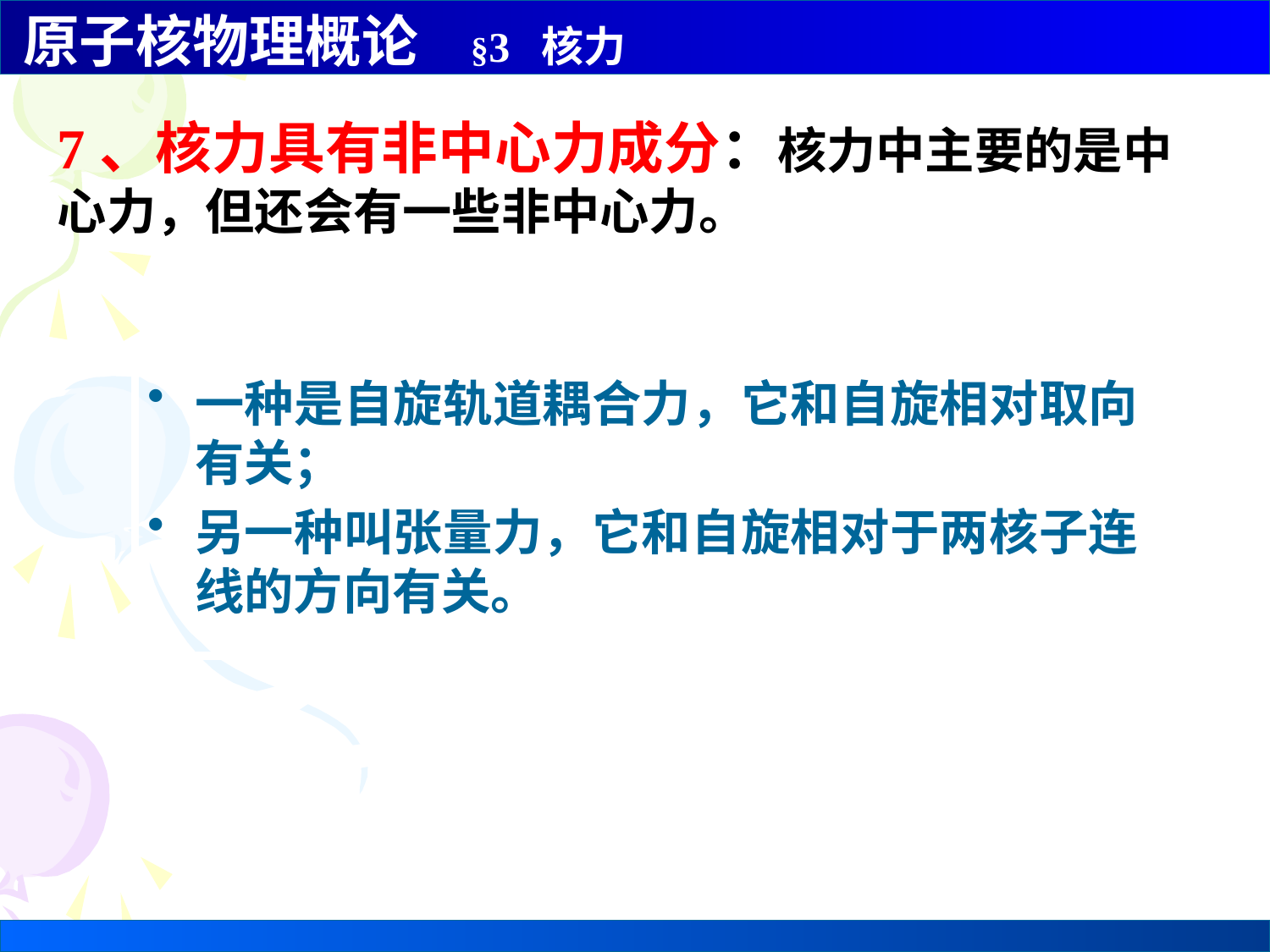

7、核力具有非中心力成分：核力中主要的是中心力，但还会有一些非中心力。
一种是自旋轨道耦合力，它和自旋相对取向有关；
另一种叫张量力，它和自旋相对于两核子连线的方向有关。